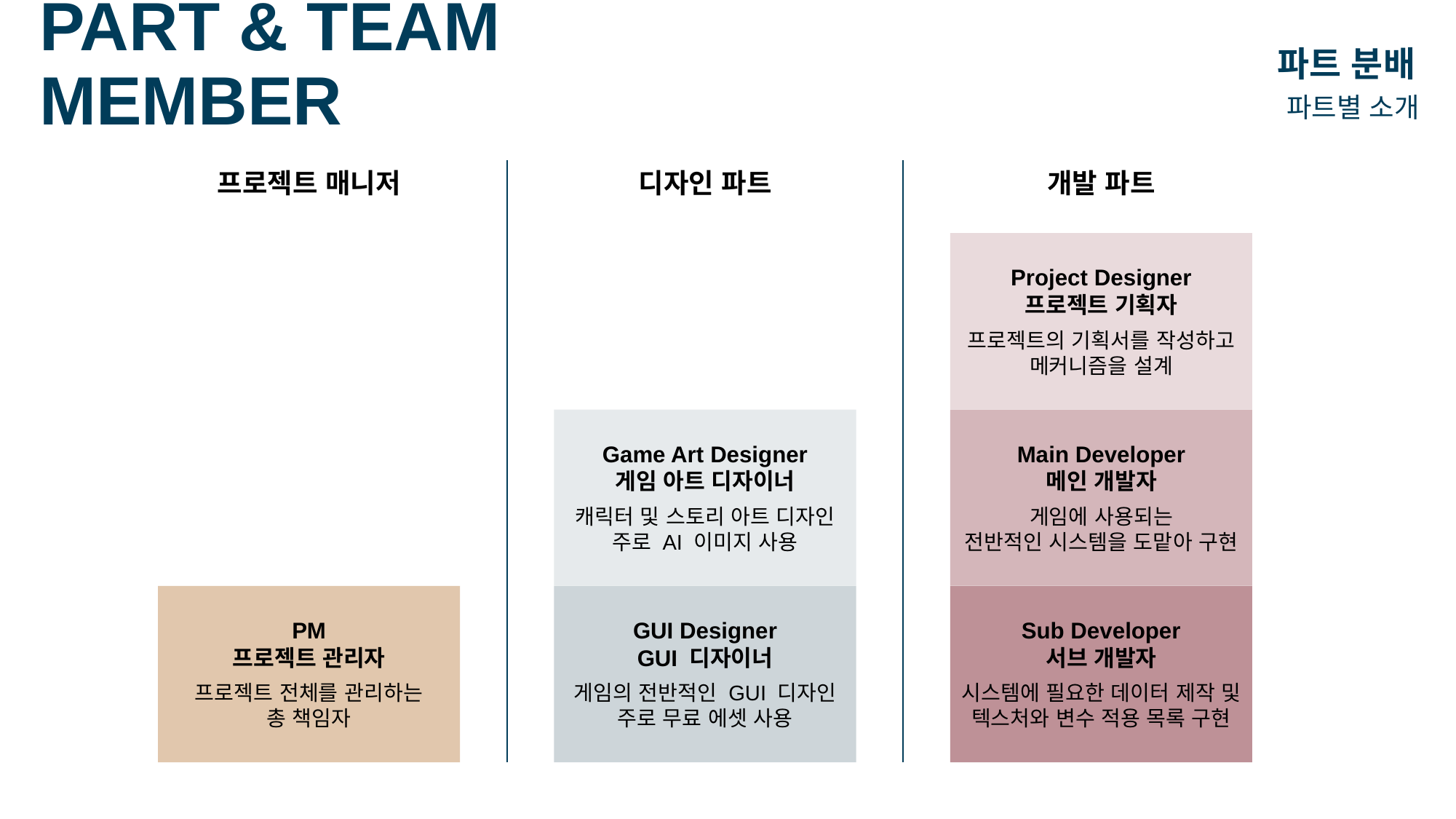

# PART & TEAM MEMBER
파트 분배
파트별 소개
프로젝트 매니저
디자인 파트
개발 파트

Project Designer
프로젝트 기획자

프로젝트의 기획서를 작성하고
메커니즘을 설계

Game Art Designer
게임 아트 디자이너

캐릭터 및 스토리 아트 디자인
주로 AI 이미지 사용

Main Developer
메인 개발자

게임에 사용되는
전반적인 시스템을 도맡아 구현

PM
프로젝트 관리자

프로젝트 전체를 관리하는
총 책임자

GUI Designer
GUI 디자이너

게임의 전반적인 GUI 디자인
주로 무료 에셋 사용

Sub Developer
서브 개발자

시스템에 필요한 데이터 제작 및
텍스처와 변수 적용 목록 구현